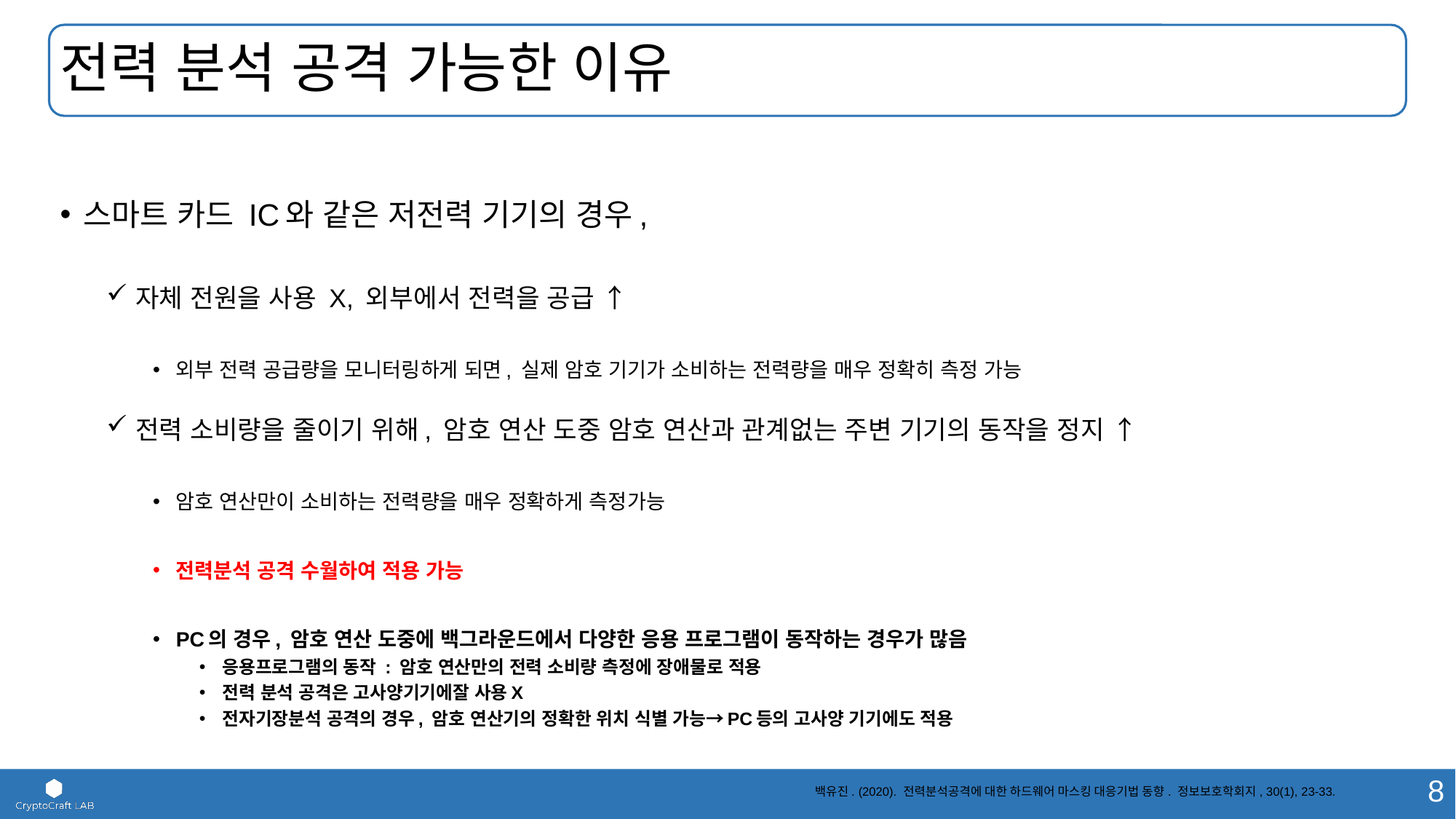

# 전력 분석 공격 가능한 이유

스마트 카드 IC와 같은 저전력 기기의 경우,

자체 전원을 사용 X, 외부에서 전력을 공급 ↑

외부 전력 공급량을 모니터링하게 되면, 실제 암호 기기가 소비하는 전력량을 매우 정확히 측정 가능

전력 소비량을 줄이기 위해, 암호 연산 도중 암호 연산과 관계없는 주변 기기의 동작을 정지 ↑

암호 연산만이 소비하는 전력량을 매우 정확하게 측정가능

전력분석 공격 수월하여 적용 가능

PC의 경우, 암호 연산 도중에 백그라운드에서 다양한 응용 프로그램이 동작하는 경우가 많음
응용프로그램의 동작 : 암호 연산만의 전력 소비량 측정에 장애물로 적용
전력 분석 공격은 고사양기기에잘 사용X
전자기장분석 공격의 경우, 암호 연산기의 정확한 위치 식별 가능→PC등의 고사양 기기에도 적용
백유진. (2020). 전력분석공격에 대한 하드웨어 마스킹 대응기법 동향. 정보보호학회지, 30(1), 23-33.